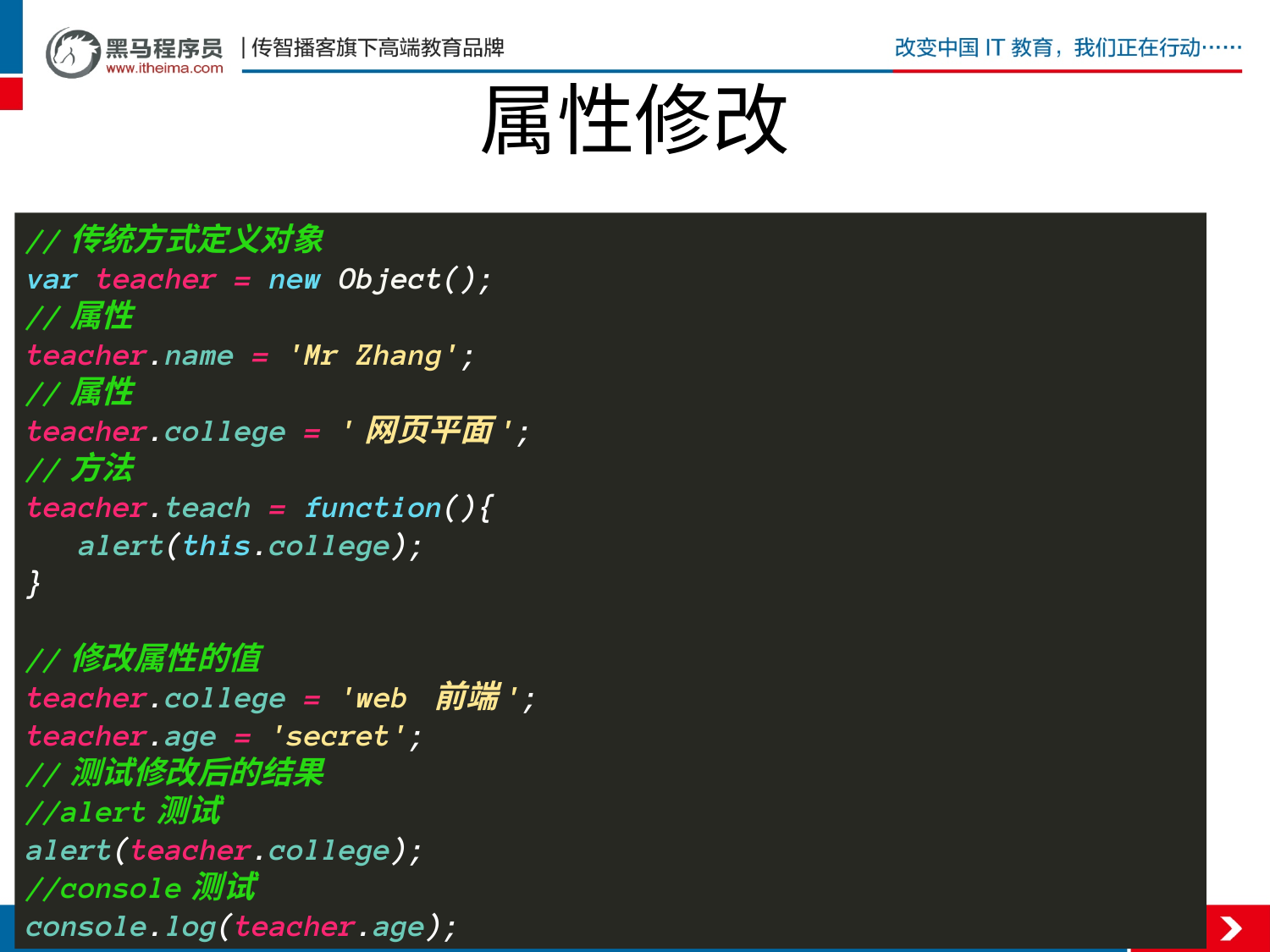

# 属性修改

//传统方式定义对象
var teacher = new Object();
//属性
teacher.name = 'Mr Zhang';
//属性
teacher.college = '网页平面';
//方法
teacher.teach = function(){
   alert(this.college);
}
//修改属性的值
teacher.college = 'web 前端';
teacher.age = 'secret';
//测试修改后的结果
//alert测试
alert(teacher.college);
//console测试
console.log(teacher.age);